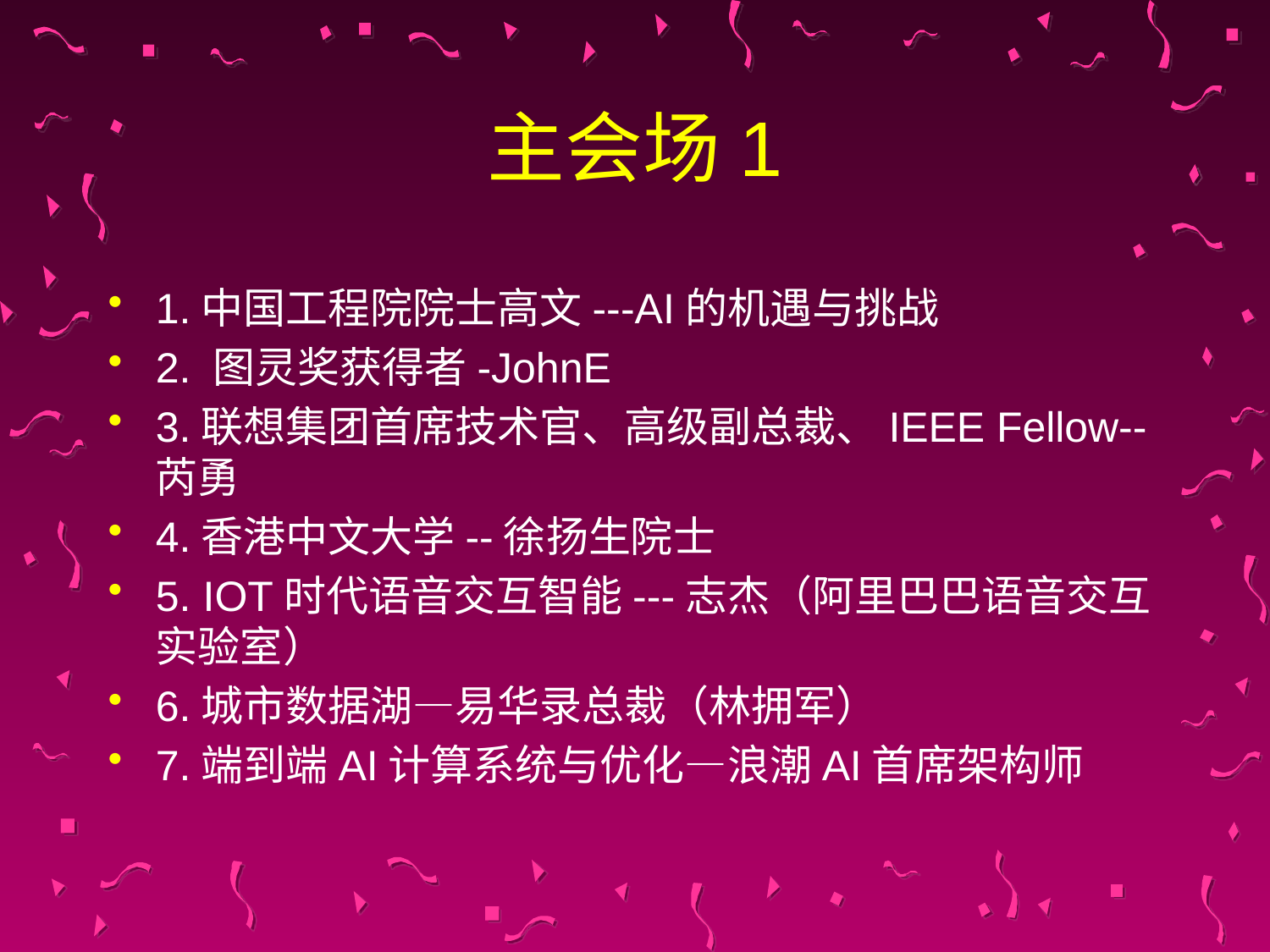

# 主会场1
1.中国工程院院士高文---AI的机遇与挑战
2. 图灵奖获得者-JohnE
3.联想集团首席技术官、高级副总裁、IEEE Fellow--芮勇
4.香港中文大学--徐扬生院士
5. IOT时代语音交互智能---志杰（阿里巴巴语音交互实验室）
6.城市数据湖—易华录总裁（林拥军）
7.端到端AI计算系统与优化—浪潮AI首席架构师